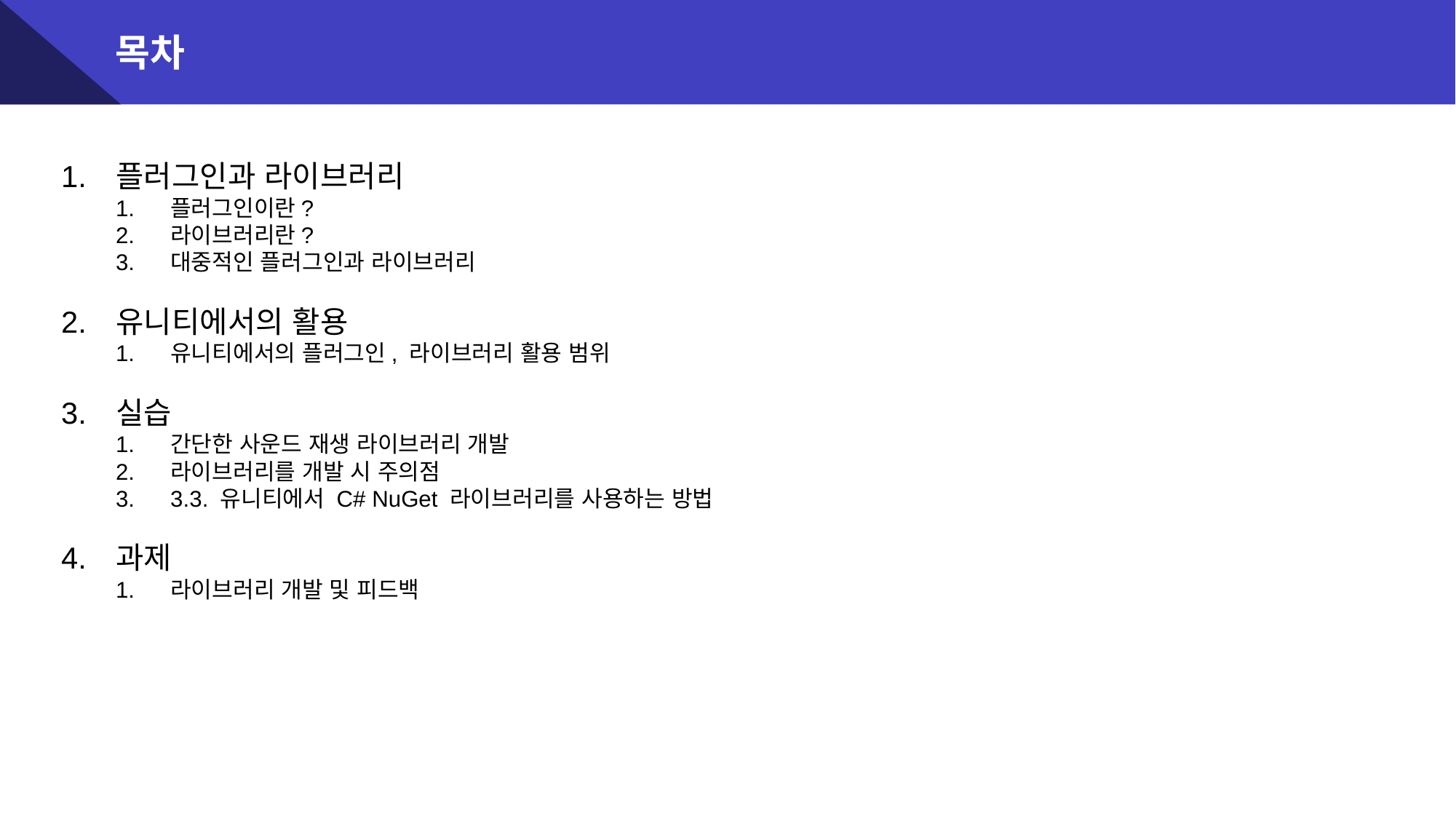

목차
플러그인과 라이브러리
플러그인이란?
라이브러리란?
대중적인 플러그인과 라이브러리
유니티에서의 활용
유니티에서의 플러그인, 라이브러리 활용 범위

실습
간단한 사운드 재생 라이브러리 개발
라이브러리를 개발 시 주의점
3.3. 유니티에서 C# NuGet 라이브러리를 사용하는 방법
과제
라이브러리 개발 및 피드백